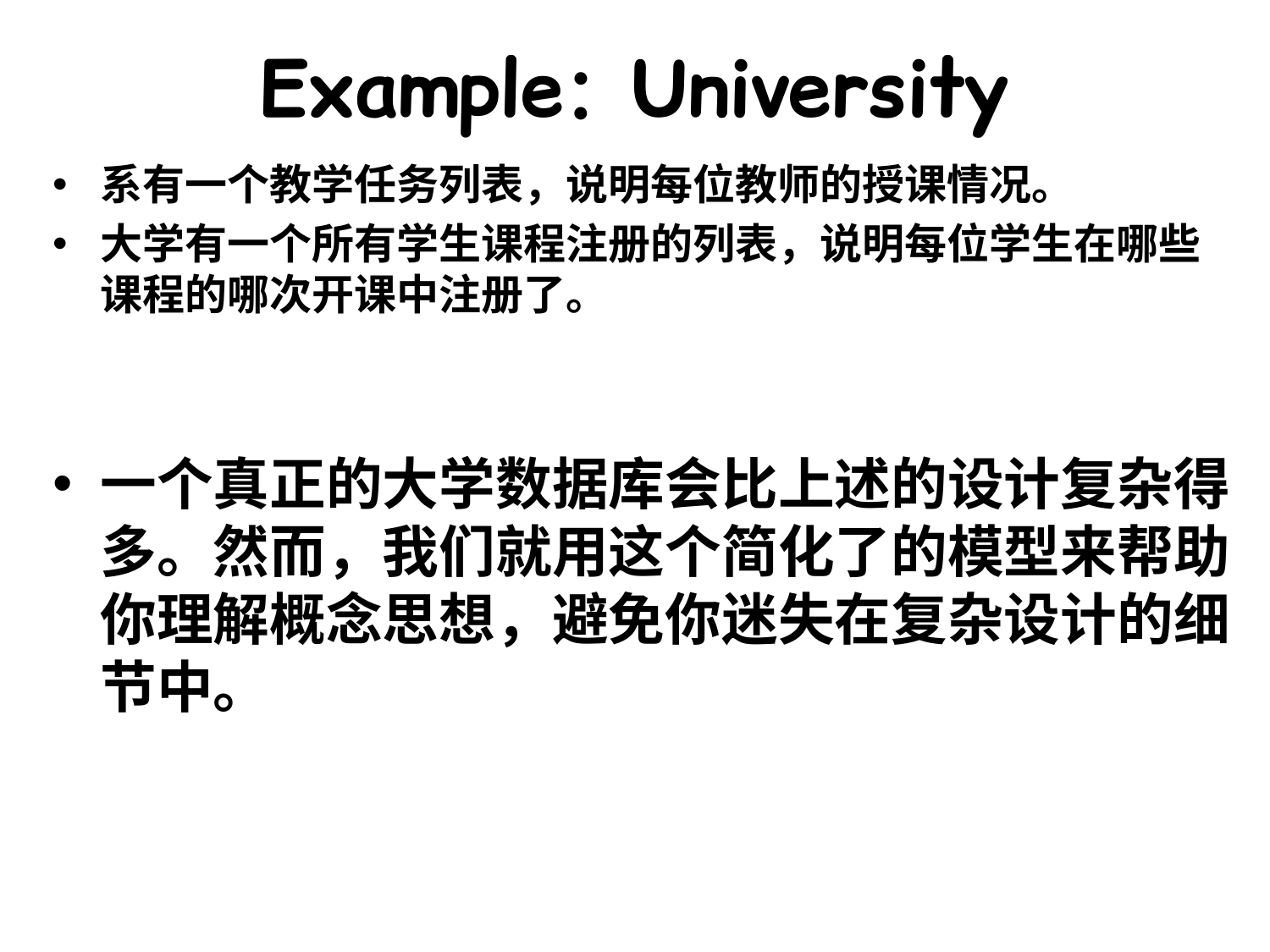

# Example: University
系有一个教学任务列表，说明每位教师的授课情况。
大学有一个所有学生课程注册的列表，说明每位学生在哪些课程的哪次开课中注册了。

一个真正的大学数据库会比上述的设计复杂得多。然而，我们就用这个简化了的模型来帮助你理解概念思想，避免你迷失在复杂设计的细节中。